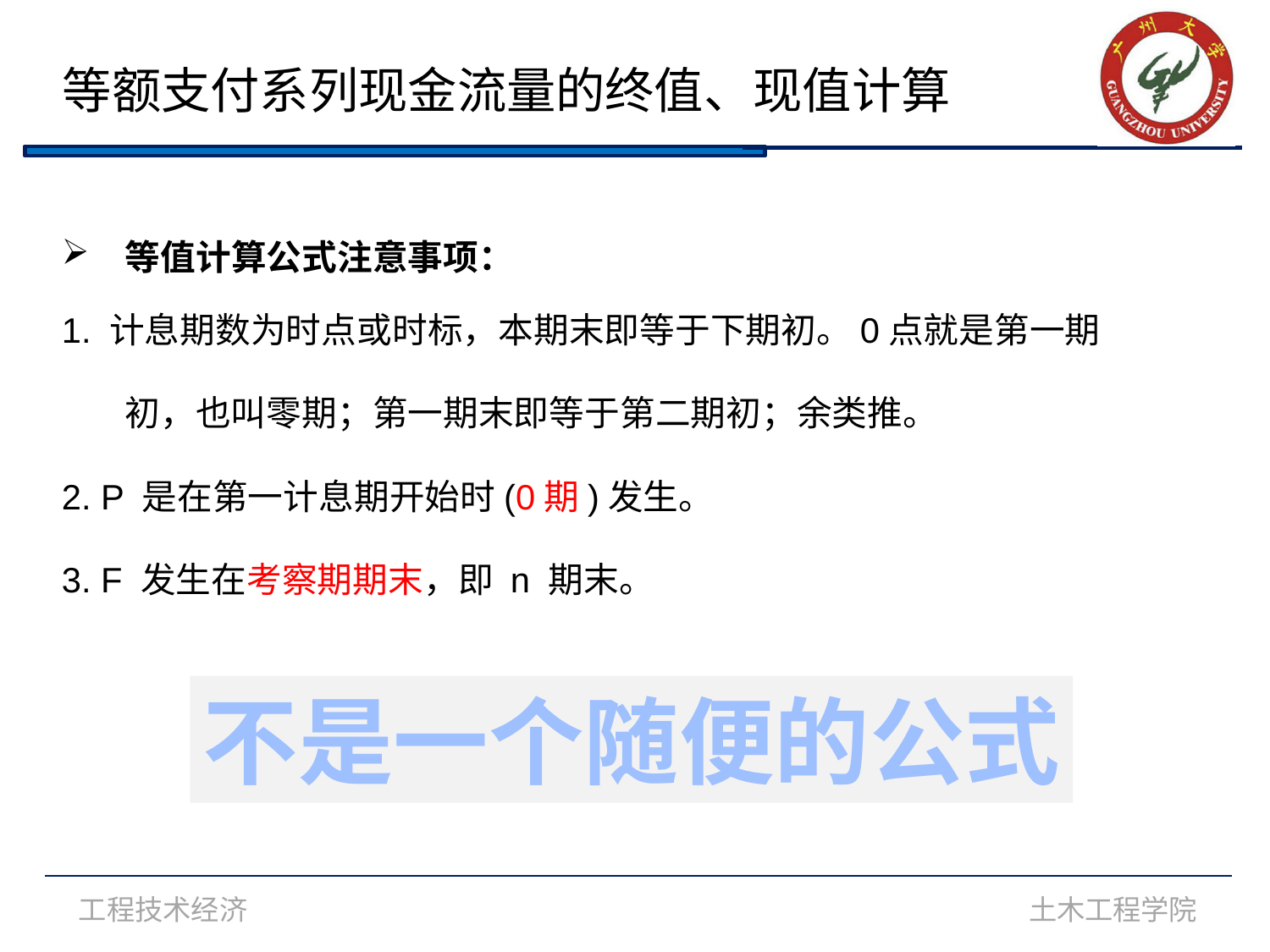

等额支付系列现金流量的终值、现值计算
等值计算公式注意事项：
1. 计息期数为时点或时标，本期末即等于下期初。0点就是第一期
       初，也叫零期；第一期末即等于第二期初；余类推。
2. P 是在第一计息期开始时(0期)发生。
3. F 发生在考察期期末，即 n 期末。

不是一个随便的公式